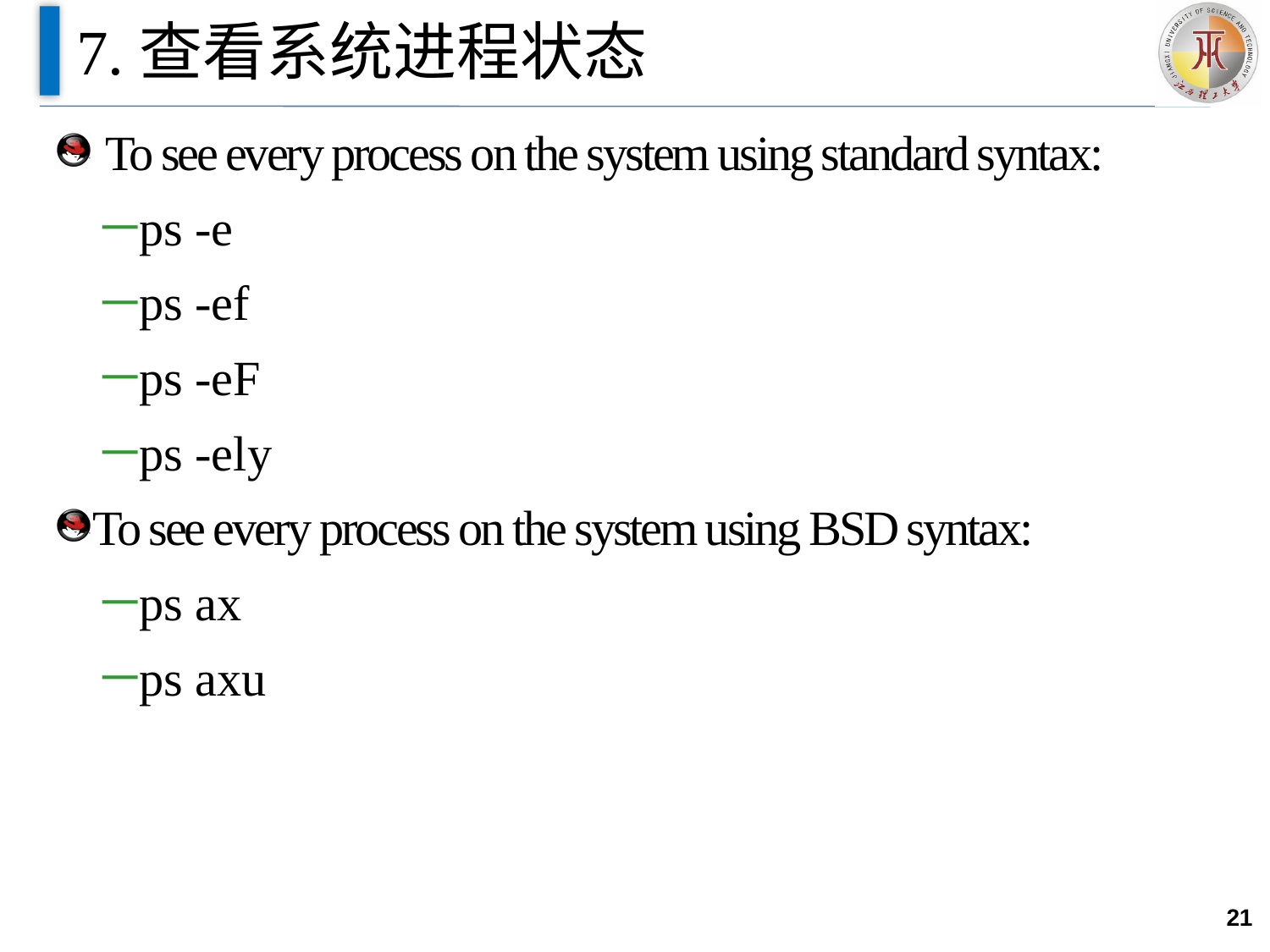

# 7.查看系统进程状态
 To see every process on the system using standard syntax:
ps -e
ps -ef
ps -eF
ps -ely
To see every process on the system using BSD syntax:
ps ax
ps axu
21